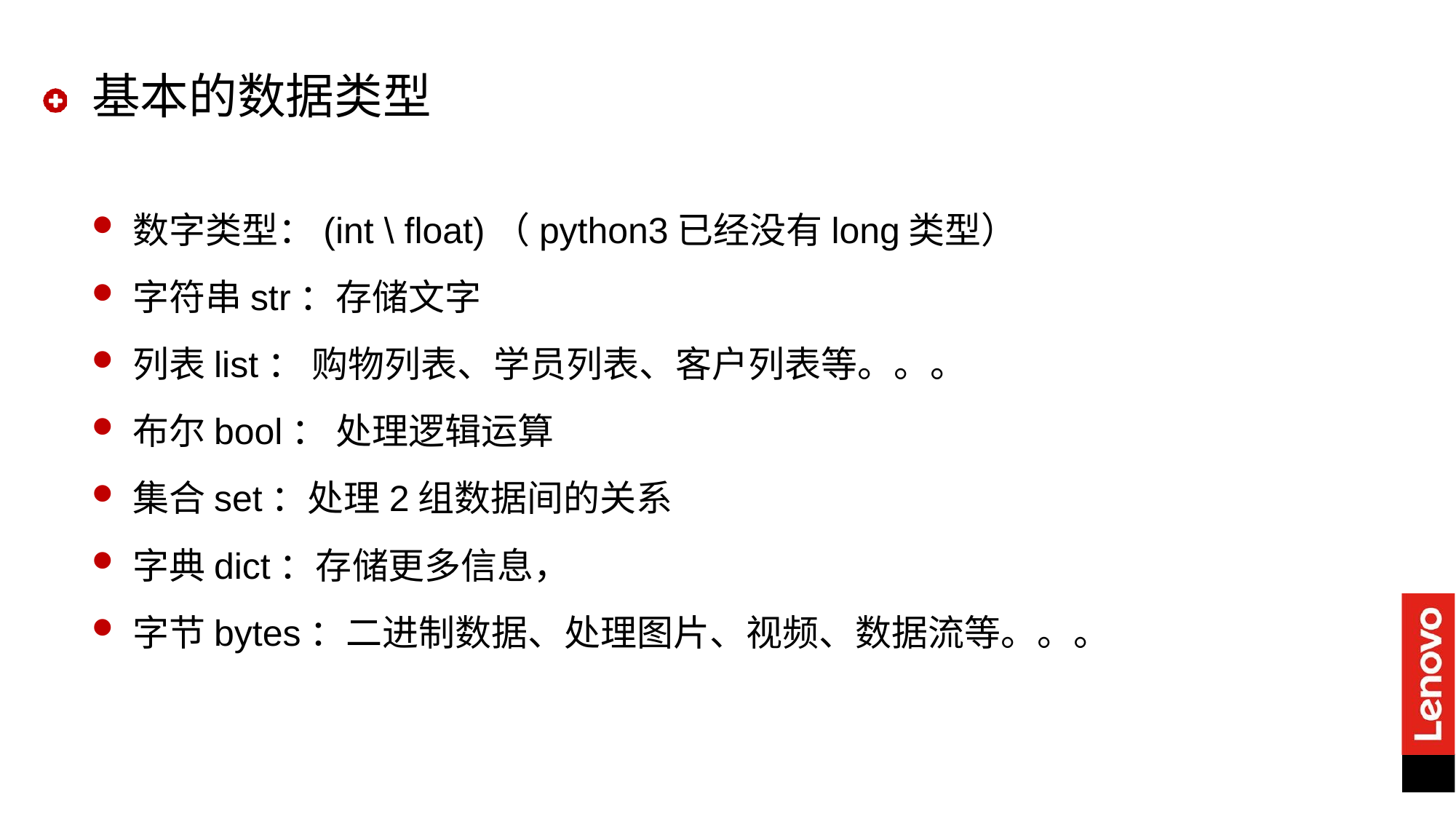

# 基本的数据类型
数字类型：(int \ float)（python3已经没有long类型）
字符串str：存储文字
列表list： 购物列表、学员列表、客户列表等。。。
布尔bool： 处理逻辑运算
集合set：处理2组数据间的关系
字典dict：存储更多信息，
字节bytes：二进制数据、处理图片、视频、数据流等。。。
17